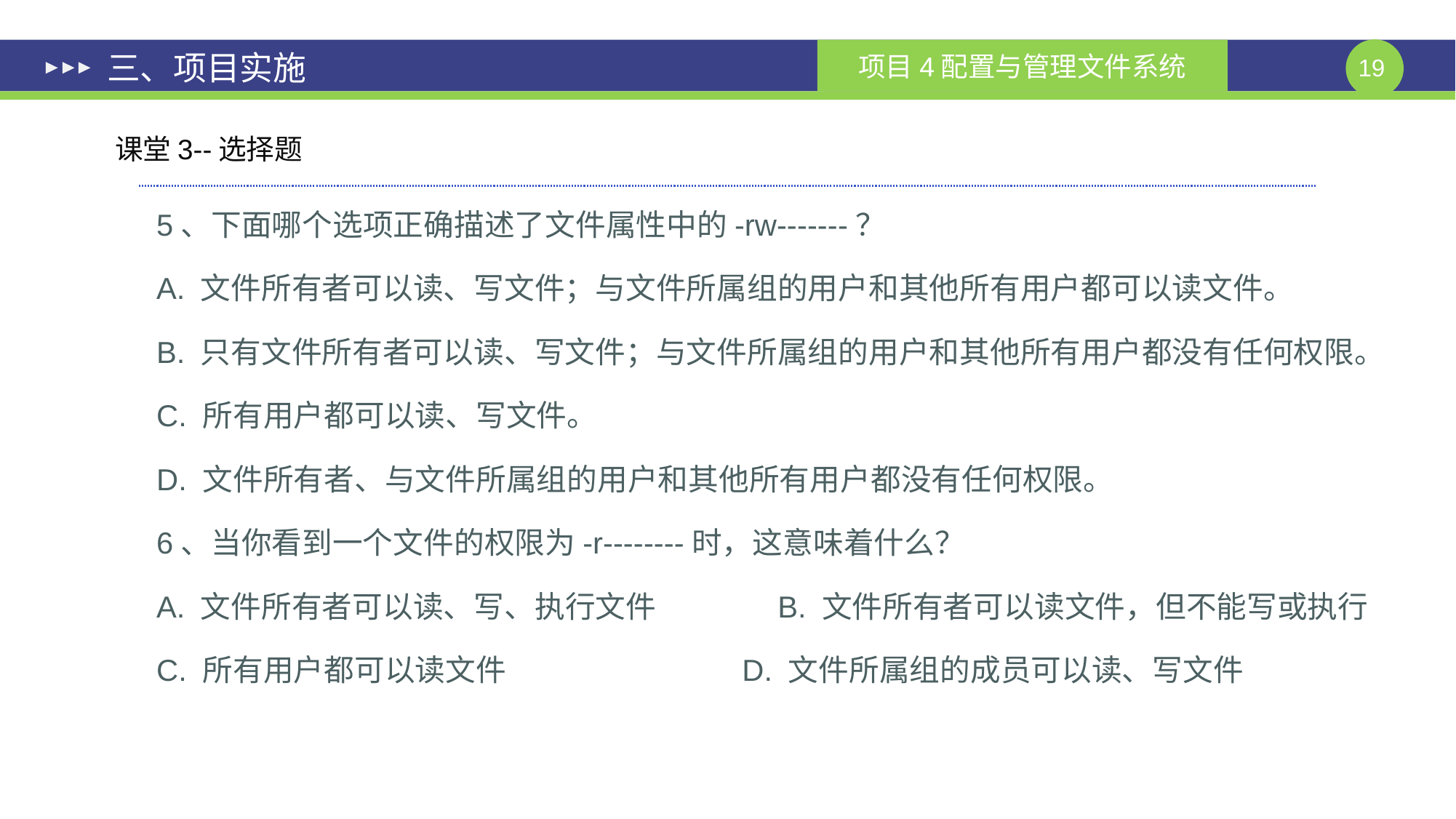

# 三、项目实施
课堂3--选择题
5、下面哪个选项正确描述了文件属性中的-rw-------？
A. 文件所有者可以读、写文件；与文件所属组的用户和其他所有用户都可以读文件。
B. 只有文件所有者可以读、写文件；与文件所属组的用户和其他所有用户都没有任何权限。
C. 所有用户都可以读、写文件。
D. 文件所有者、与文件所属组的用户和其他所有用户都没有任何权限。
6、当你看到一个文件的权限为-r--------时，这意味着什么？
A. 文件所有者可以读、写、执行文件                 B. 文件所有者可以读文件，但不能写或执行
C. 所有用户都可以读文件                                  D. 文件所属组的成员可以读、写文件